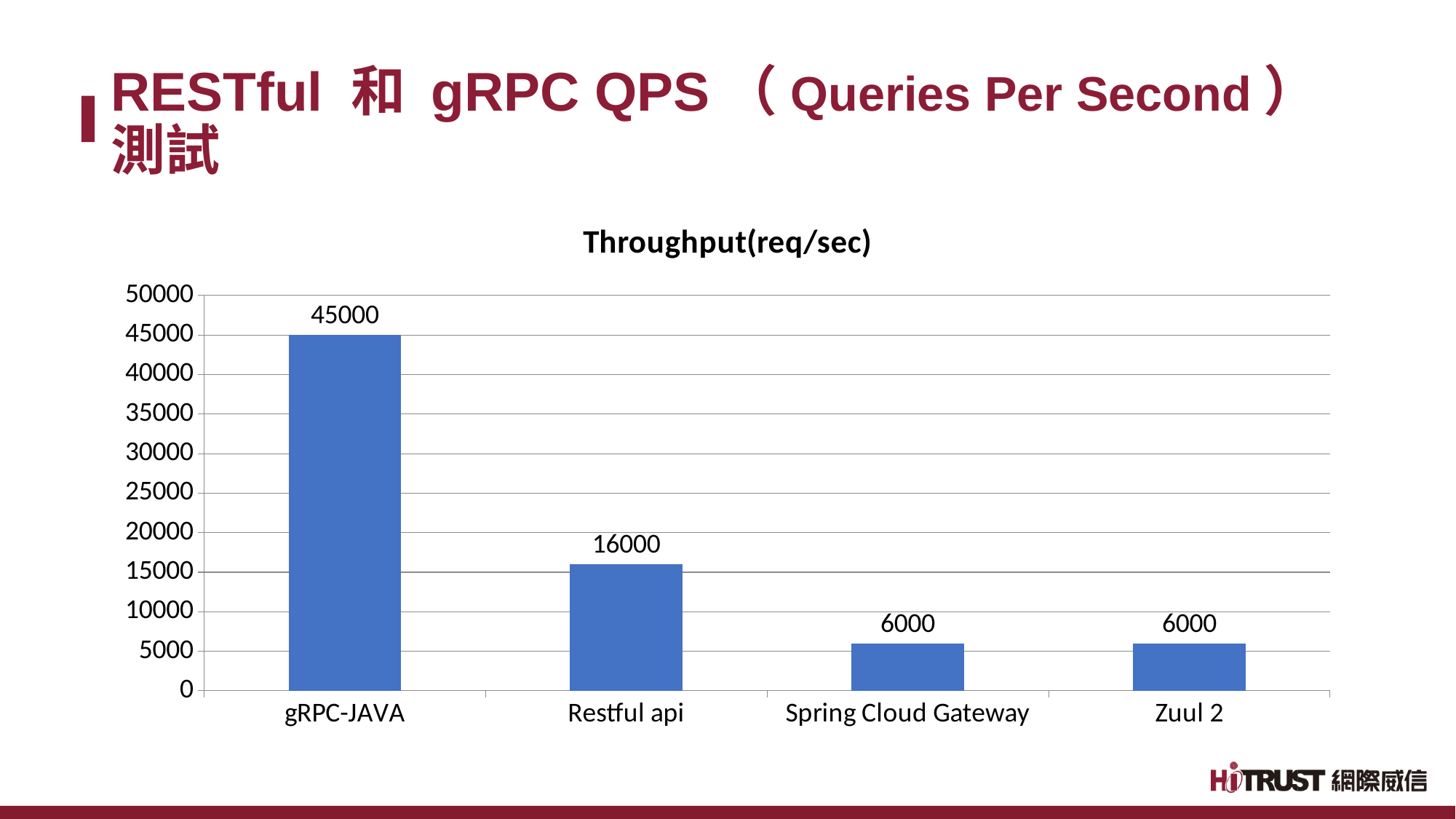

# RESTful 和 gRPC QPS（Queries Per Second）測試

### Chart:

| Category | Throughput(req/sec) |
|---|---|
| gRPC-JAVA | 45000.0 |
| Restful api | 16000.0 |
| Spring Cloud Gateway | 6000.0 |
| Zuul 2 | 6000.0 |